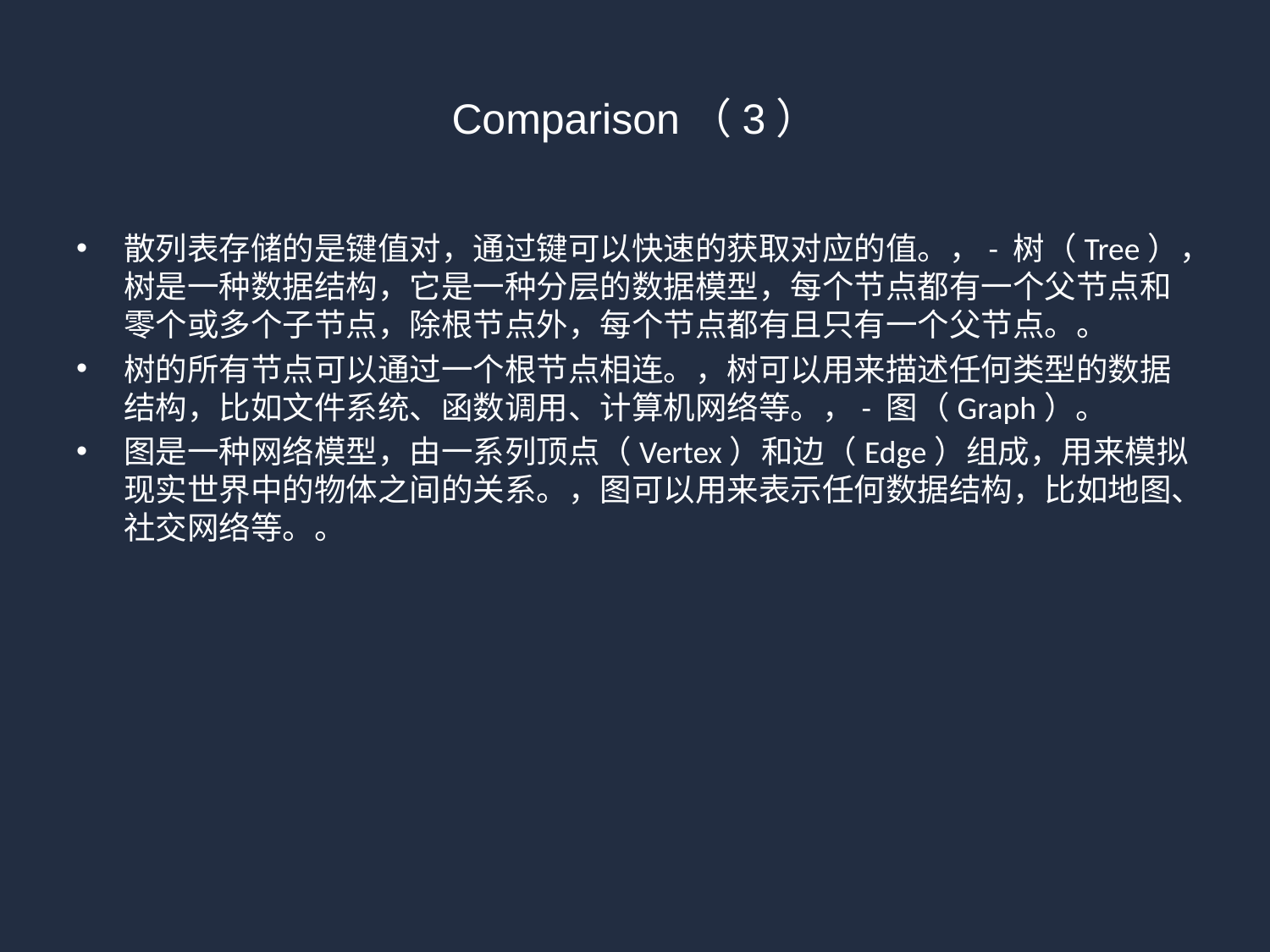

# Comparison（3）
散列表存储的是键值对，通过键可以快速的获取对应的值。，- 树（Tree），树是一种数据结构，它是一种分层的数据模型，每个节点都有一个父节点和零个或多个子节点，除根节点外，每个节点都有且只有一个父节点。。
树的所有节点可以通过一个根节点相连。，树可以用来描述任何类型的数据结构，比如文件系统、函数调用、计算机网络等。，- 图（Graph）。
图是一种网络模型，由一系列顶点（Vertex）和边（Edge）组成，用来模拟现实世界中的物体之间的关系。，图可以用来表示任何数据结构，比如地图、社交网络等。。